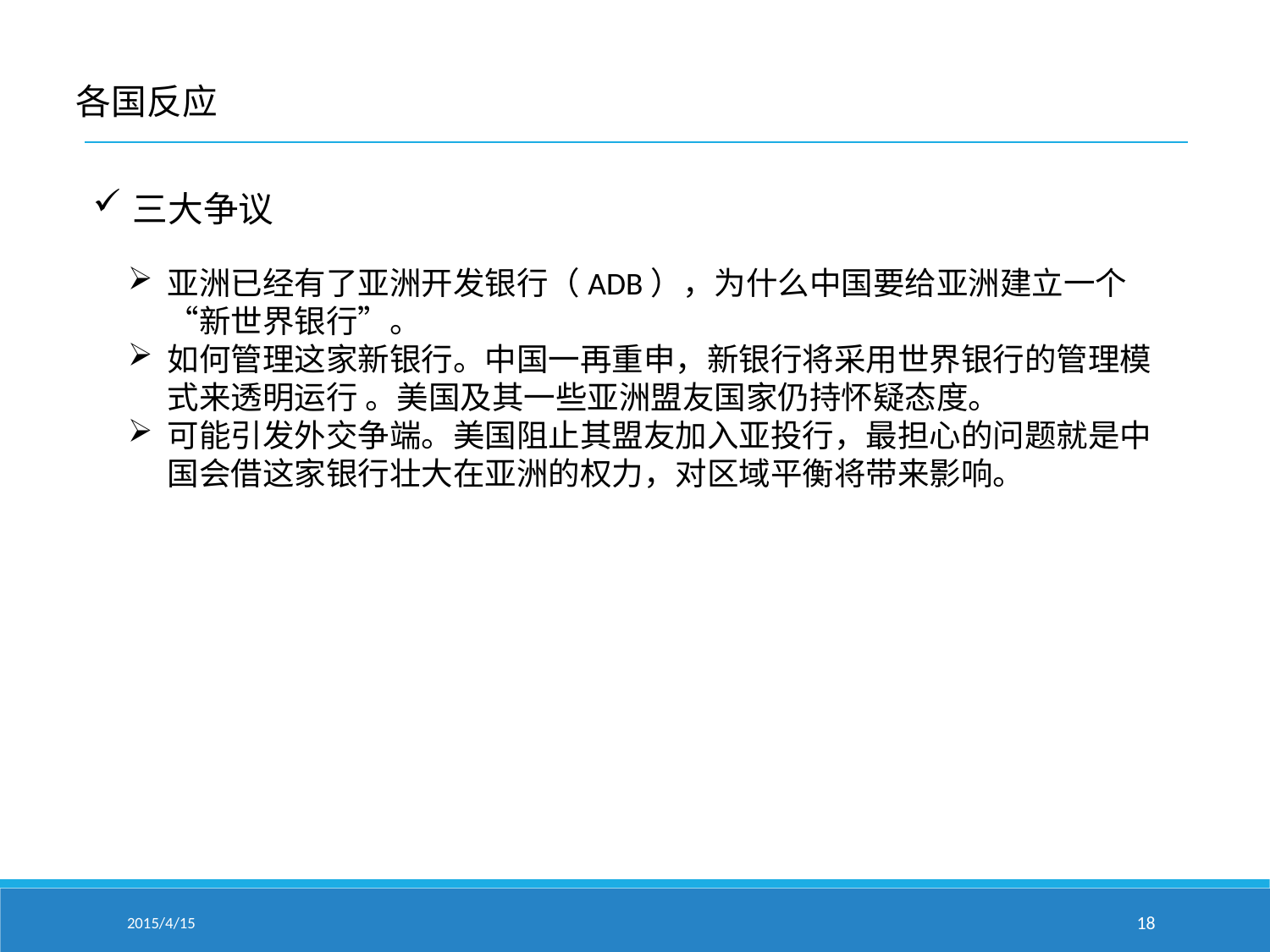

各国反应
三大争议
亚洲已经有了亚洲开发银行（ADB），为什么中国要给亚洲建立一个“新世界银行”。
如何管理这家新银行。中国一再重申，新银行将采用世界银行的管理模式来透明运行 。美国及其一些亚洲盟友国家仍持怀疑态度。
可能引发外交争端。美国阻止其盟友加入亚投行，最担心的问题就是中国会借这家银行壮大在亚洲的权力，对区域平衡将带来影响。
2015/4/15
18